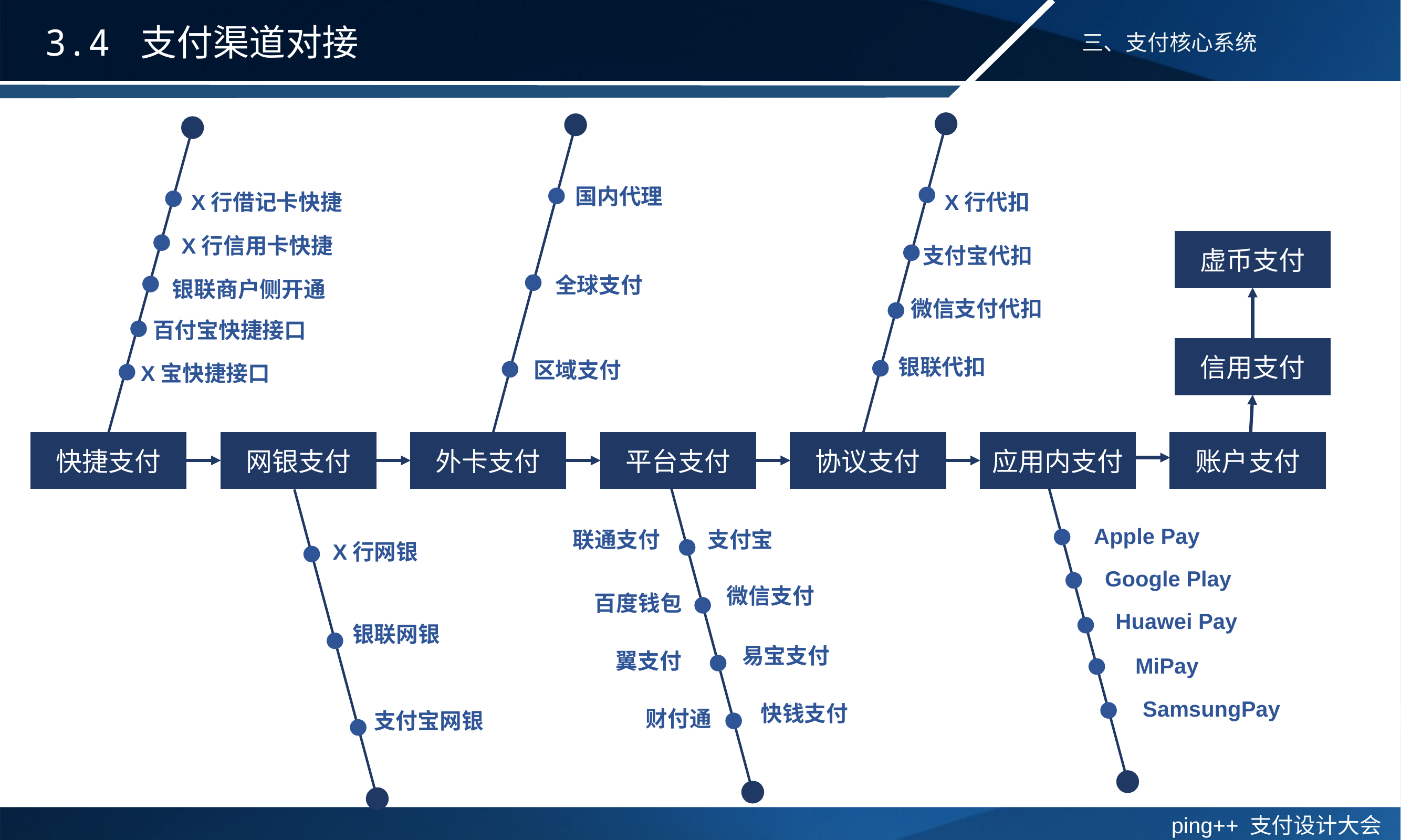

# 3.4 支付渠道对接

国内代理
X行借记卡快捷
X行代扣
X行信用卡快捷
虚币支付
支付宝代扣
全球支付
银联商户侧开通
微信支付代扣
百付宝快捷接口
信用支付
银联代扣
区域支付
X宝快捷接口
快捷支付
网银支付
外卡支付
平台支付
协议支付
应用内支付
账户支付

Apple Pay
支付宝
联通支付
X行网银
Google Play
微信支付
百度钱包
Huawei Pay
银联网银
易宝支付
翼支付
MiPay
SamsungPay
快钱支付
财付通
支付宝网银